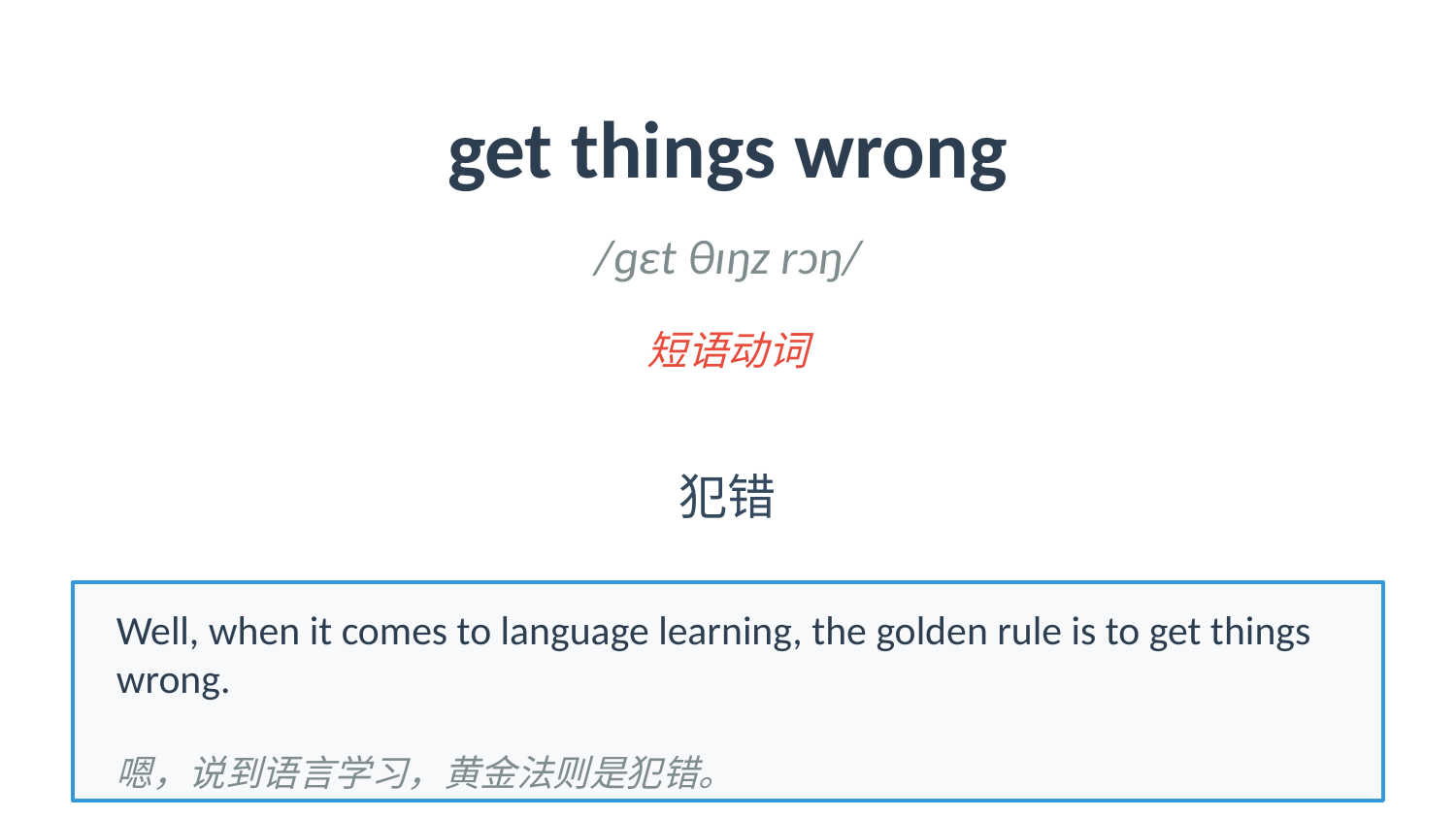

get things wrong
/ɡɛt θɪŋz rɔŋ/
短语动词
犯错

Well, when it comes to language learning, the golden rule is to get things wrong.

嗯，说到语言学习，黄金法则是犯错。